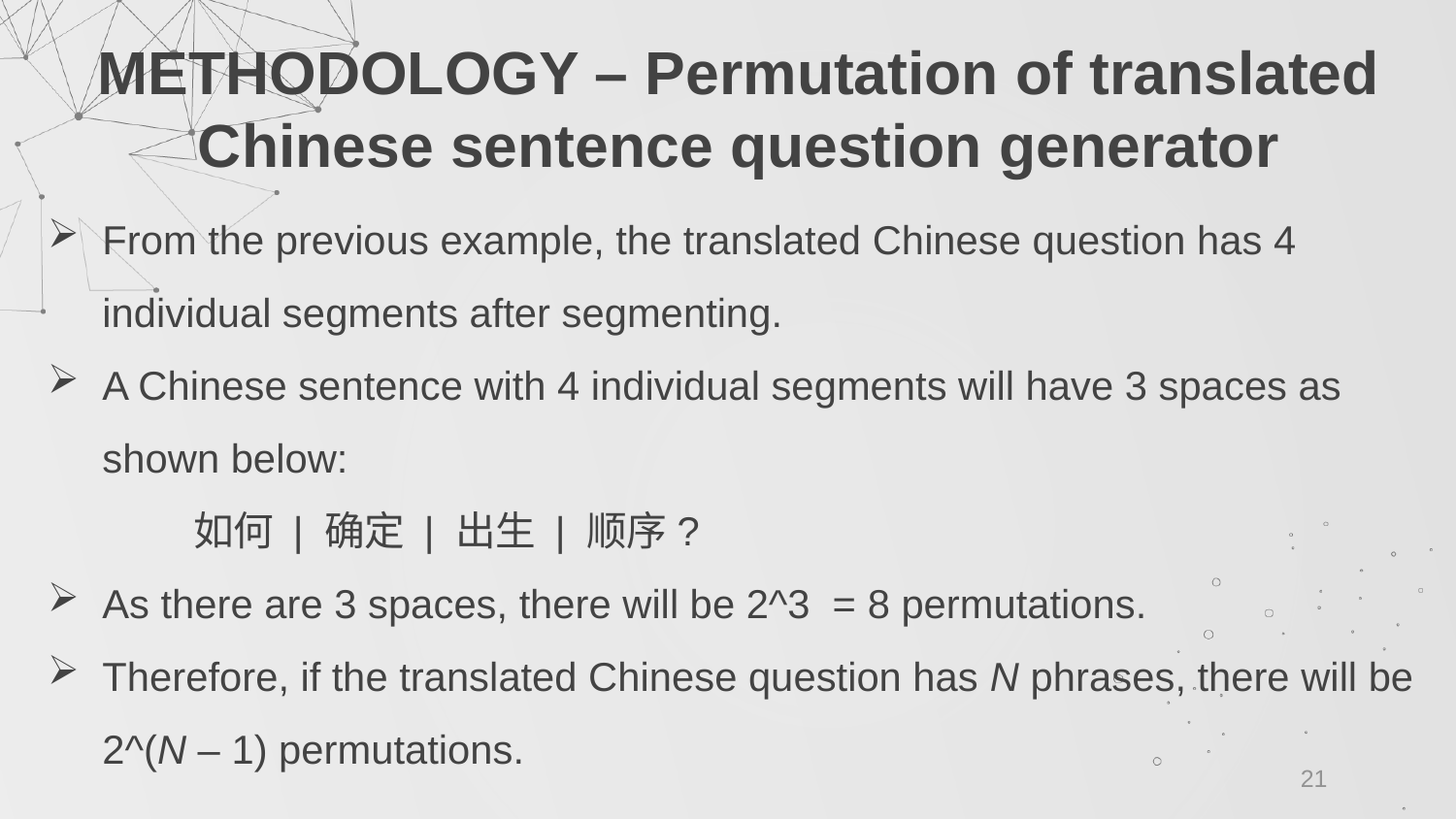

METHODOLOGY – Permutation of translated Chinese sentence question generator
From the previous example, the translated Chinese question has 4 individual segments after segmenting.
A Chinese sentence with 4 individual segments will have 3 spaces as shown below:
	如何 | 确定 | 出生 | 顺序?
As there are 3 spaces, there will be 2^3  = 8 permutations.
Therefore, if the translated Chinese question has N phrases, there will be 2^(N – 1) permutations.

21